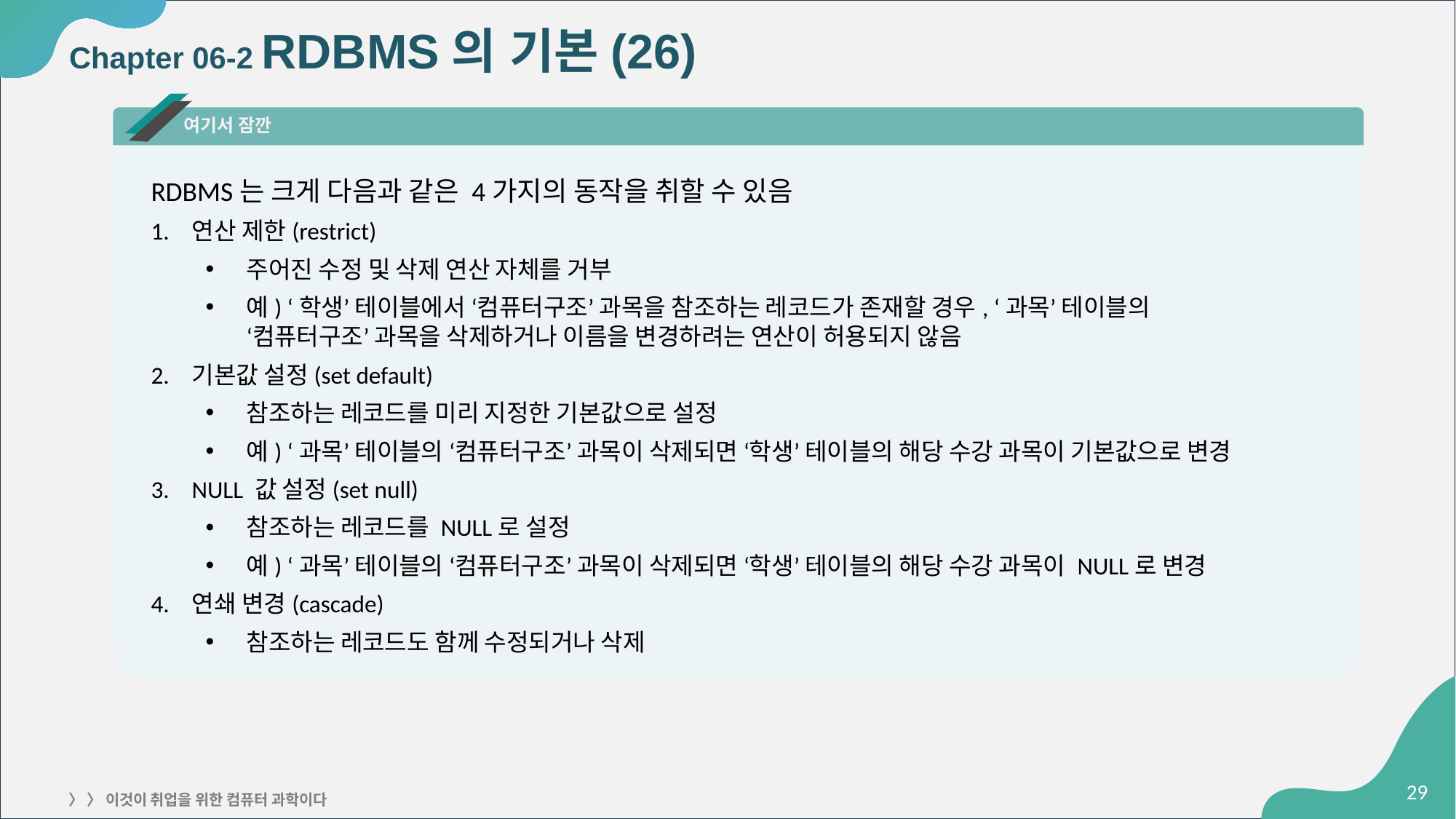

# Chapter 06-2 RDBMS의 기본(26)

여기서 잠깐

RDBMS는 크게 다음과 같은 4가지의 동작을 취할 수 있음
연산 제한(restrict)
주어진 수정 및 삭제 연산 자체를 거부
예) ‘학생’ 테이블에서 ‘컴퓨터구조’ 과목을 참조하는 레코드가 존재할 경우, ‘과목’ 테이블의
‘컴퓨터구조’ 과목을 삭제하거나 이름을 변경하려는 연산이 허용되지 않음
기본값 설정(set default)
참조하는 레코드를 미리 지정한 기본값으로 설정
예) ‘과목’ 테이블의 ‘컴퓨터구조’ 과목이 삭제되면 ‘학생’ 테이블의 해당 수강 과목이 기본값으로 변경
NULL 값 설정(set null)
참조하는 레코드를 NULL로 설정
예) ‘과목’ 테이블의 ‘컴퓨터구조’ 과목이 삭제되면 ‘학생’ 테이블의 해당 수강 과목이 NULL로 변경
연쇄 변경(cascade)
참조하는 레코드도 함께 수정되거나 삭제
29
〉 〉 이것이 취업을 위한 컴퓨터 과학이다